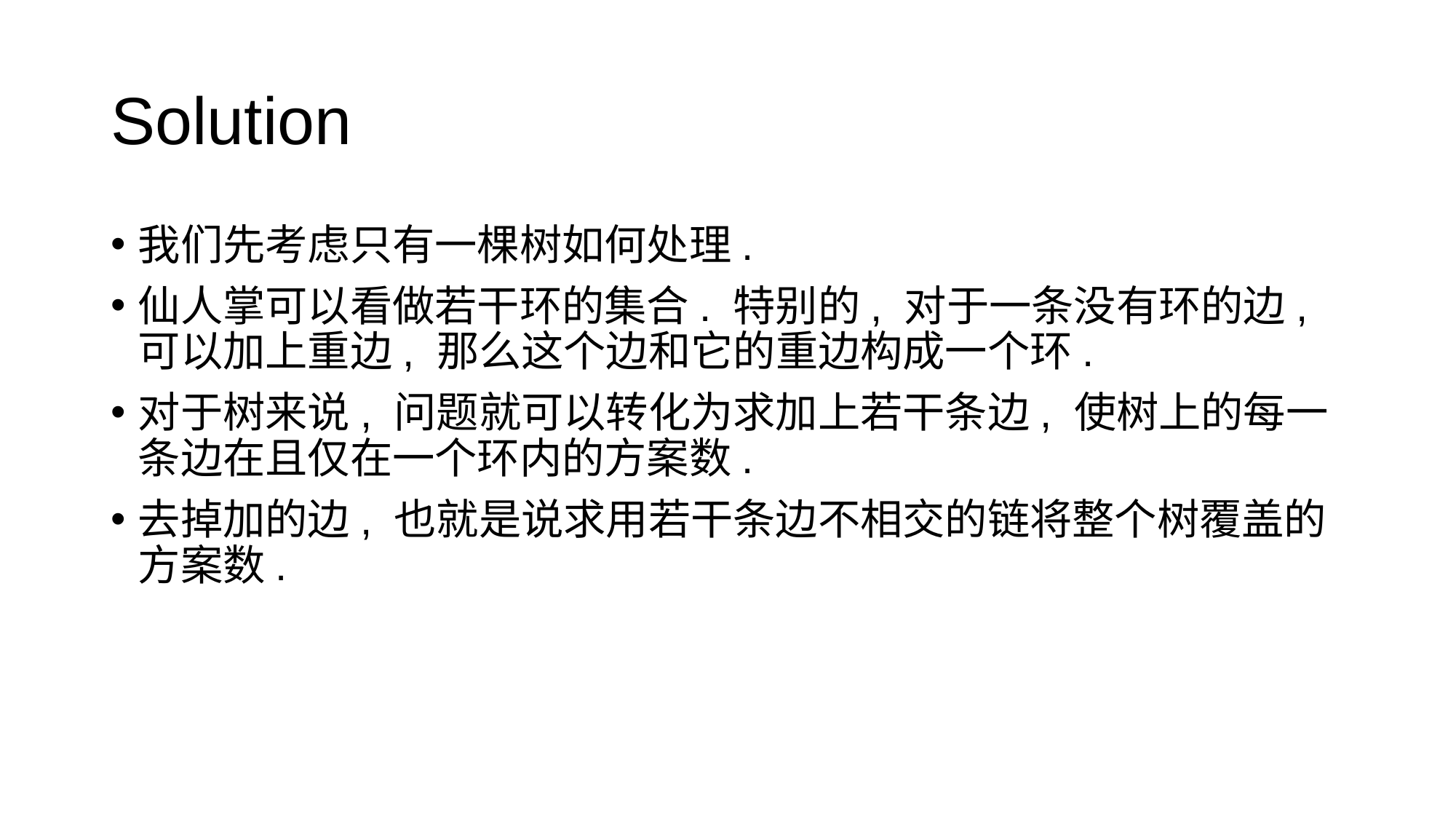

# Solution
我们先考虑只有一棵树如何处理.
仙人掌可以看做若干环的集合. 特别的, 对于一条没有环的边, 可以加上重边, 那么这个边和它的重边构成一个环.
对于树来说, 问题就可以转化为求加上若干条边, 使树上的每一条边在且仅在一个环内的方案数.
去掉加的边, 也就是说求用若干条边不相交的链将整个树覆盖的方案数.